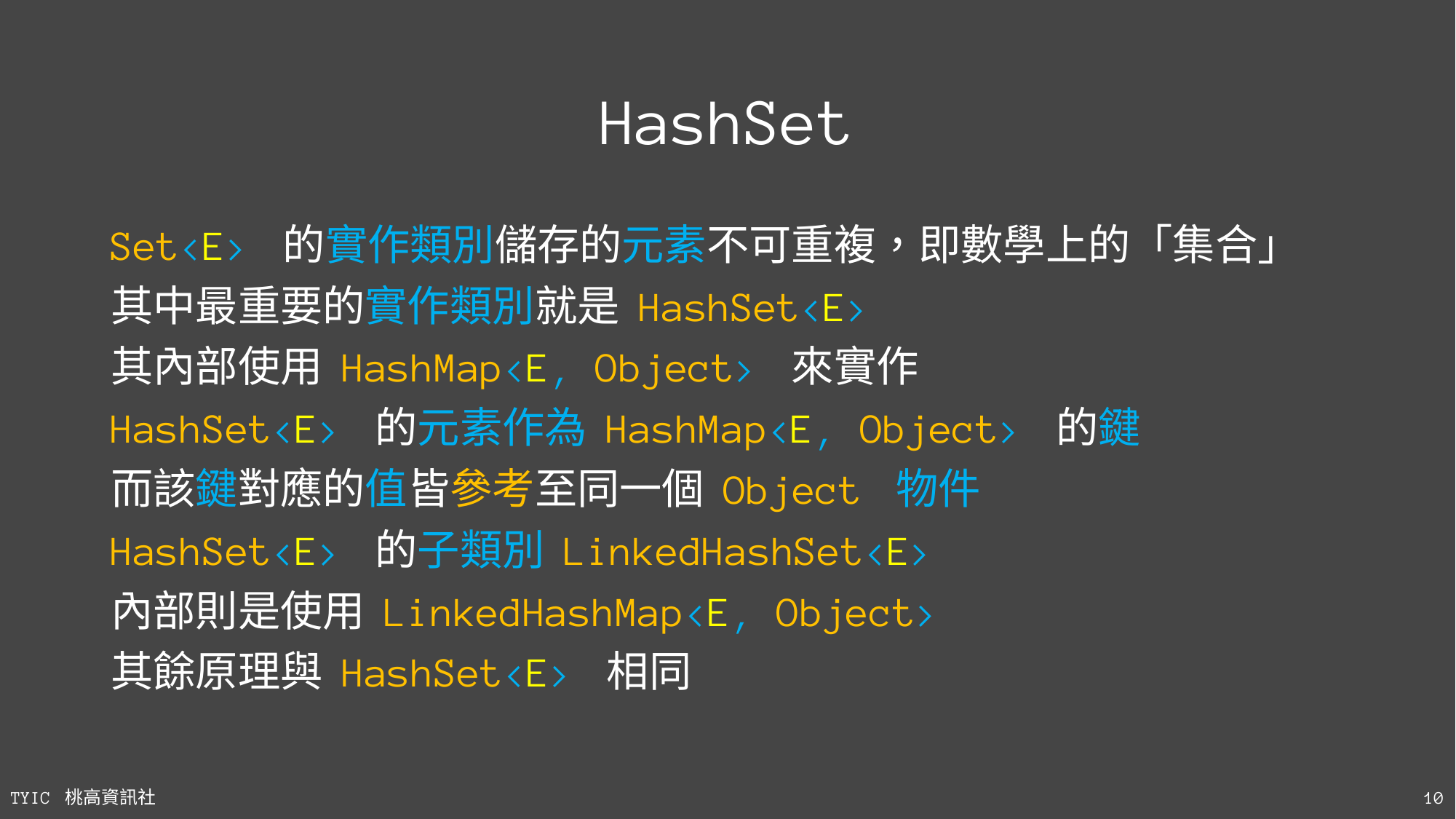

# HashSet
Set<E> 的實作類別儲存的元素不可重複，即數學上的「集合」
其中最重要的實作類別就是 HashSet<E>
其內部使用 HashMap<E, Object> 來實作
HashSet<E> 的元素作為 HashMap<E, Object> 的鍵
而該鍵對應的值皆參考至同一個 Object 物件
HashSet<E> 的子類別 LinkedHashSet<E>
內部則是使用 LinkedHashMap<E, Object>
其餘原理與 HashSet<E> 相同